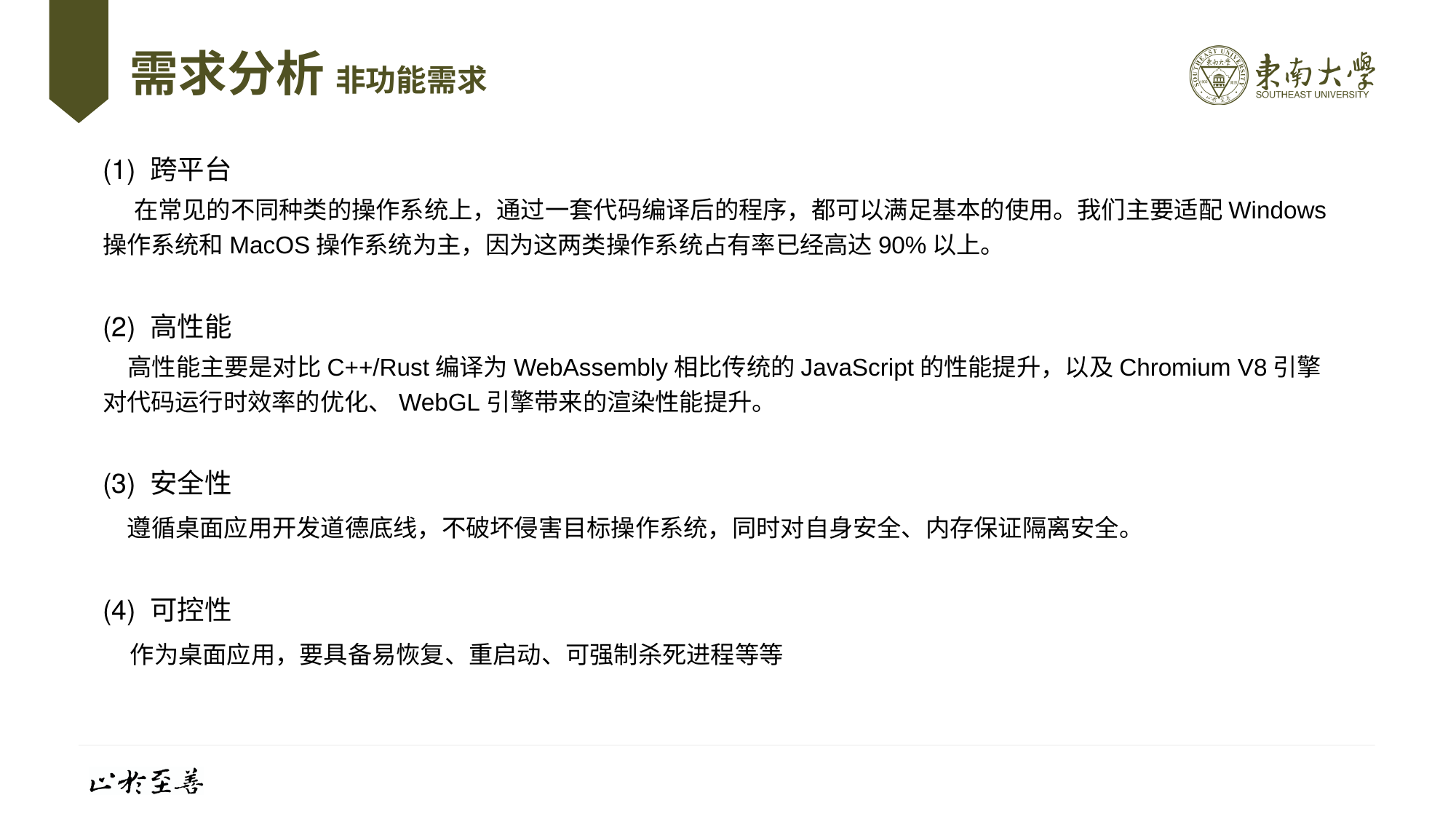

# 需求分析 非功能需求
(1) 跨平台
    在常见的不同种类的操作系统上，通过一套代码编译后的程序，都可以满足基本的使用。我们主要适配Windows操作系统和MacOS操作系统为主，因为这两类操作系统占有率已经高达90%以上。

(2) 高性能
   高性能主要是对比C++/Rust编译为WebAssembly相比传统的JavaScript的性能提升，以及Chromium V8引擎对代码运行时效率的优化、WebGL引擎带来的渲染性能提升。

(3) 安全性
   遵循桌面应用开发道德底线，不破坏侵害目标操作系统，同时对自身安全、内存保证隔离安全。

(4) 可控性
   作为桌面应用，要具备易恢复、重启动、可强制杀死进程等等

23